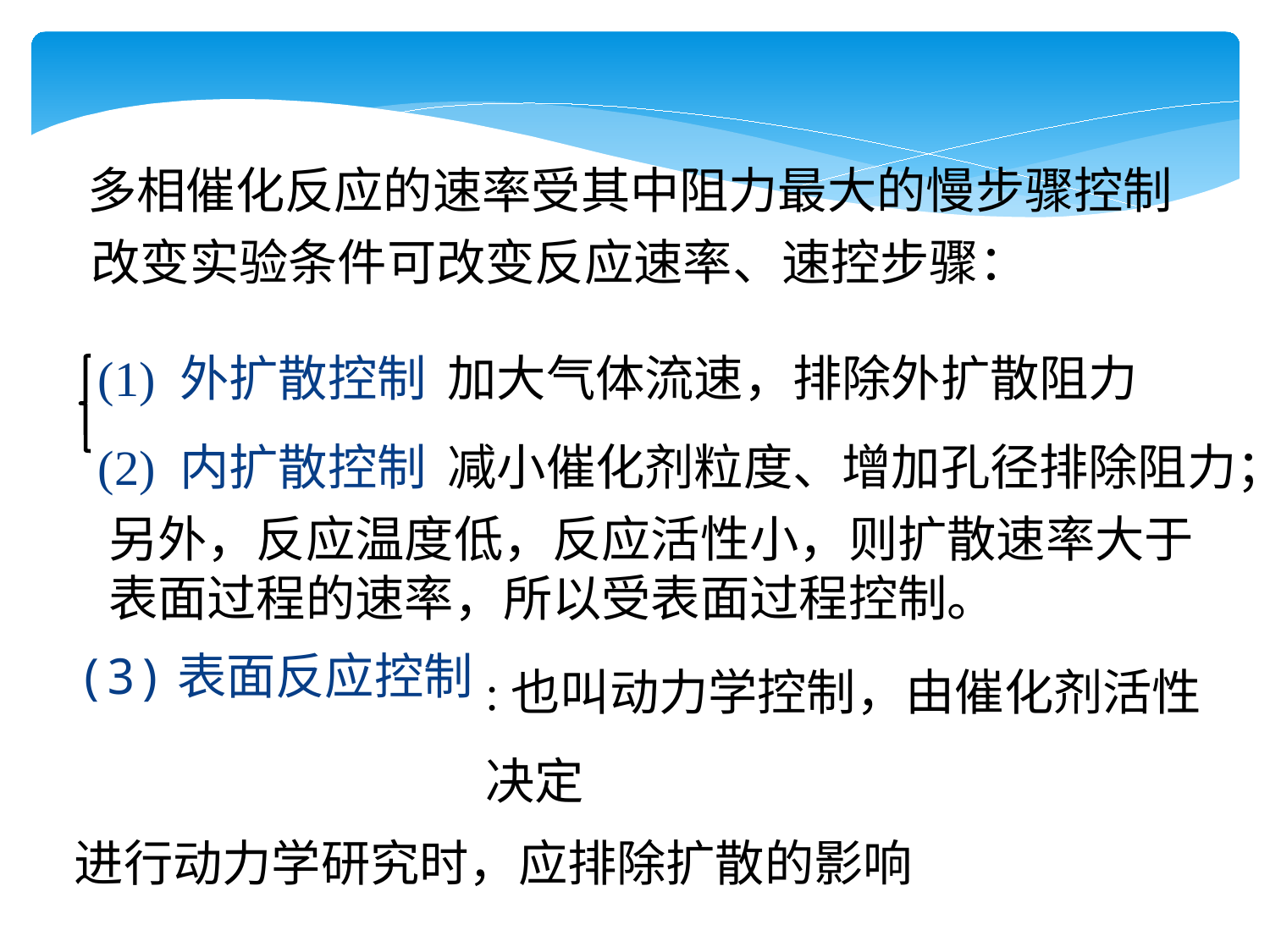

多相催化反应的速率受其中阻力最大的慢步骤控制
改变实验条件可改变反应速率、速控步骤：
(1) 外扩散控制
(2) 内扩散控制

加大气体流速，排除外扩散阻力
减小催化剂粒度、增加孔径排除阻力；

另外，反应温度低，反应活性小，则扩散速率大于表面过程的速率，所以受表面过程控制。
:也叫动力学控制，由催化剂活性
决定
(3)表面反应控制
进行动力学研究时，应排除扩散的影响